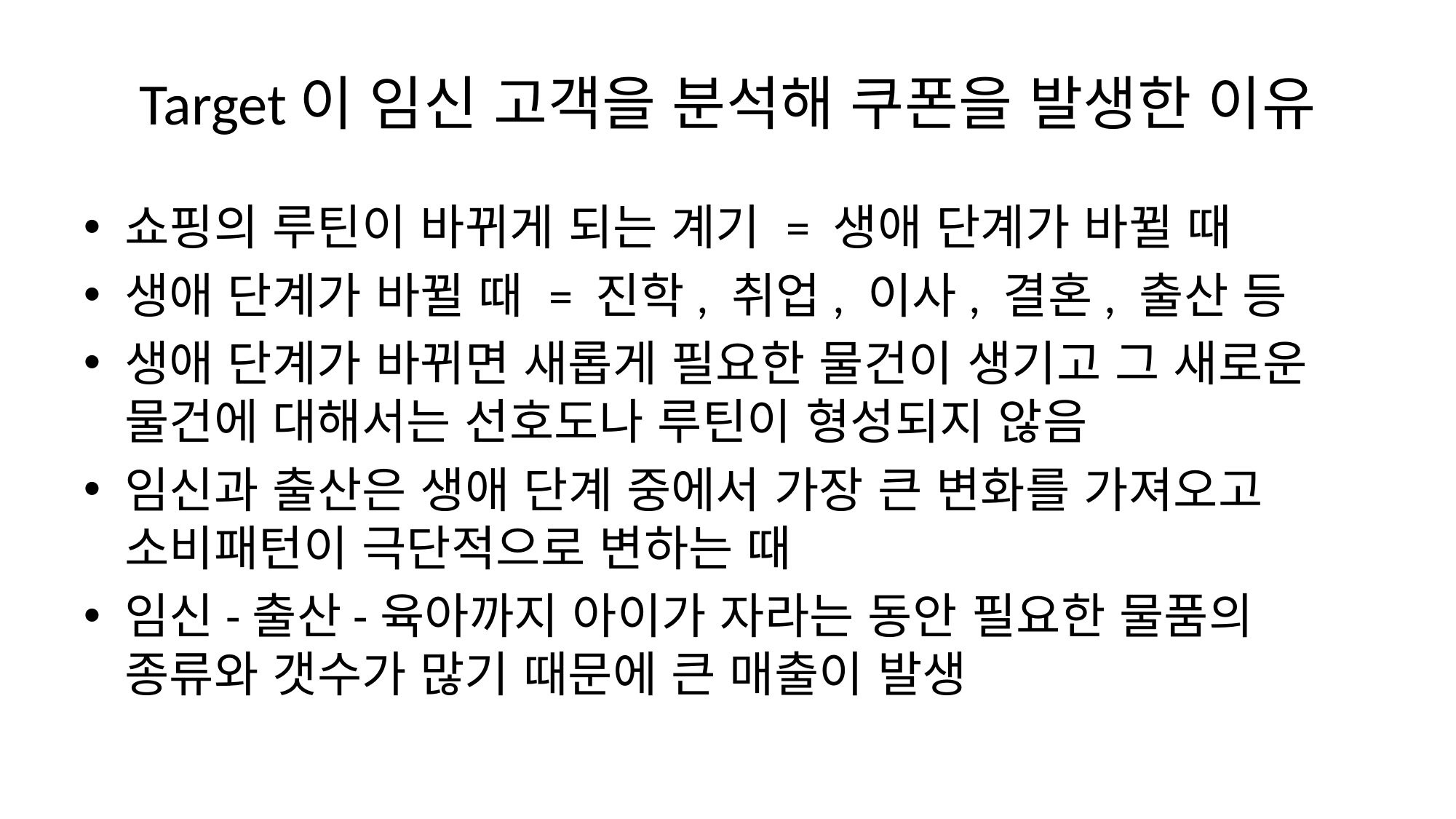

# Target이 임신 고객을 분석해 쿠폰을 발생한 이유
쇼핑의 루틴이 바뀌게 되는 계기 = 생애 단계가 바뀔 때
생애 단계가 바뀔 때 = 진학, 취업, 이사, 결혼, 출산 등
생애 단계가 바뀌면 새롭게 필요한 물건이 생기고 그 새로운 물건에 대해서는 선호도나 루틴이 형성되지 않음
임신과 출산은 생애 단계 중에서 가장 큰 변화를 가져오고 소비패턴이 극단적으로 변하는 때
임신-출산-육아까지 아이가 자라는 동안 필요한 물품의 종류와 갯수가 많기 때문에 큰 매출이 발생